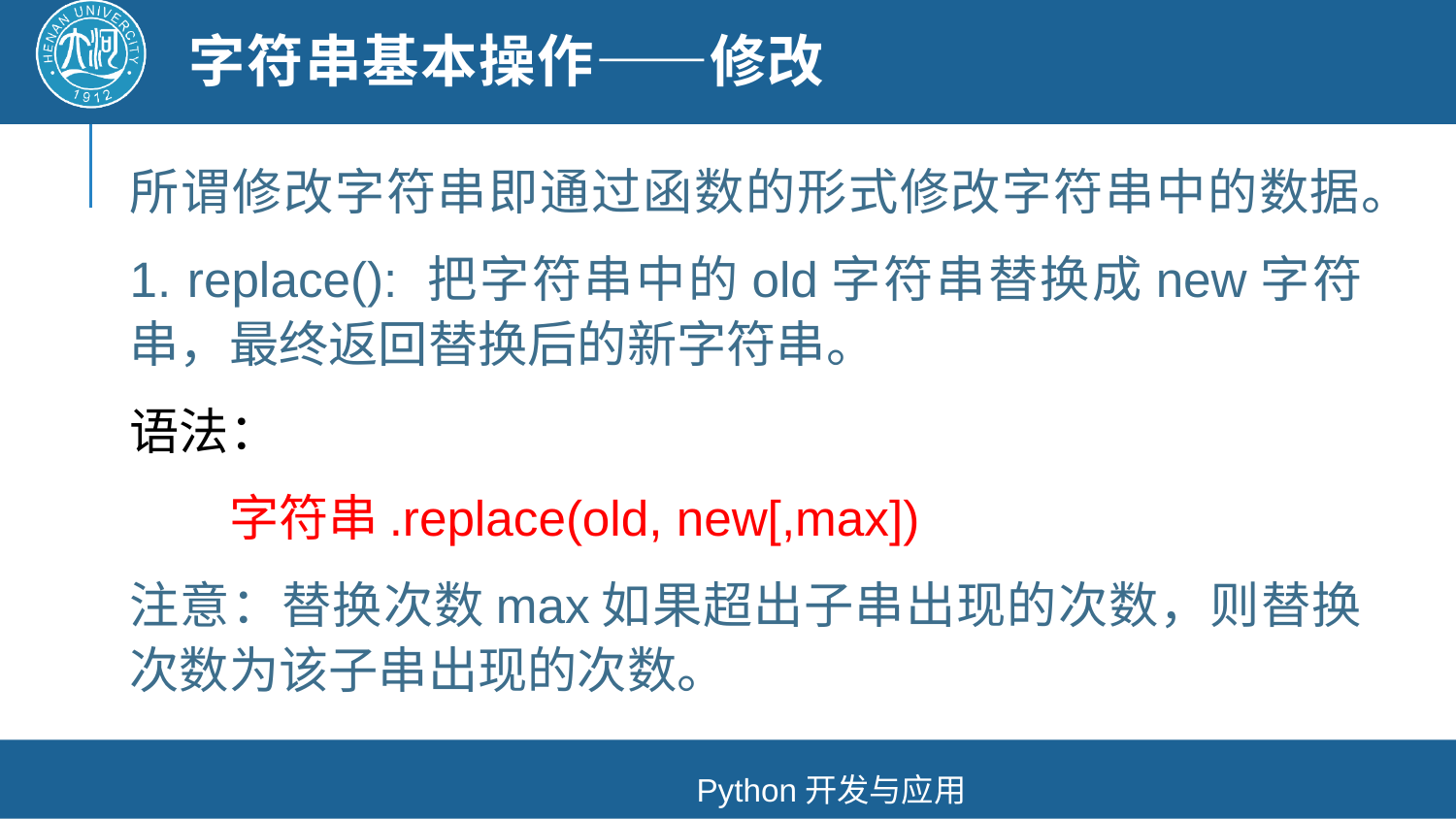

# 字符串基本操作——修改
所谓修改字符串即通过函数的形式修改字符串中的数据。
1. replace(): 把字符串中的old字符串替换成new字符串，最终返回替换后的新字符串。
语法：
        字符串.replace(old, new[,max])
注意：替换次数max如果超出子串出现的次数，则替换次数为该子串出现的次数。

Python开发与应用
15